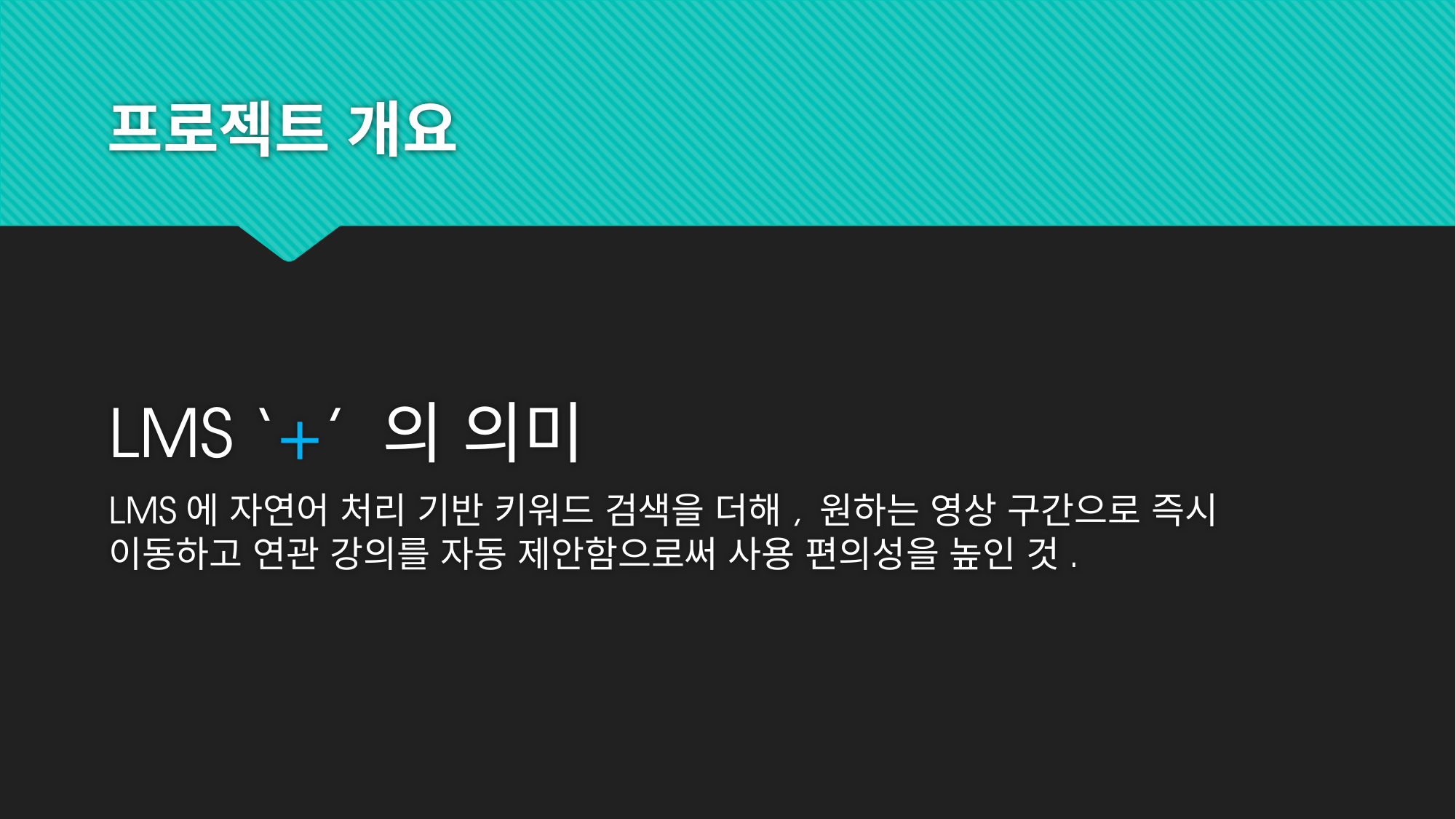

# 프로젝트 개요
LMS ‘+’ 의 의미
LMS에 자연어 처리 기반 키워드 검색을 더해, 원하는 영상 구간으로 즉시 이동하고 연관 강의를 자동 제안함으로써 사용 편의성을 높인 것.